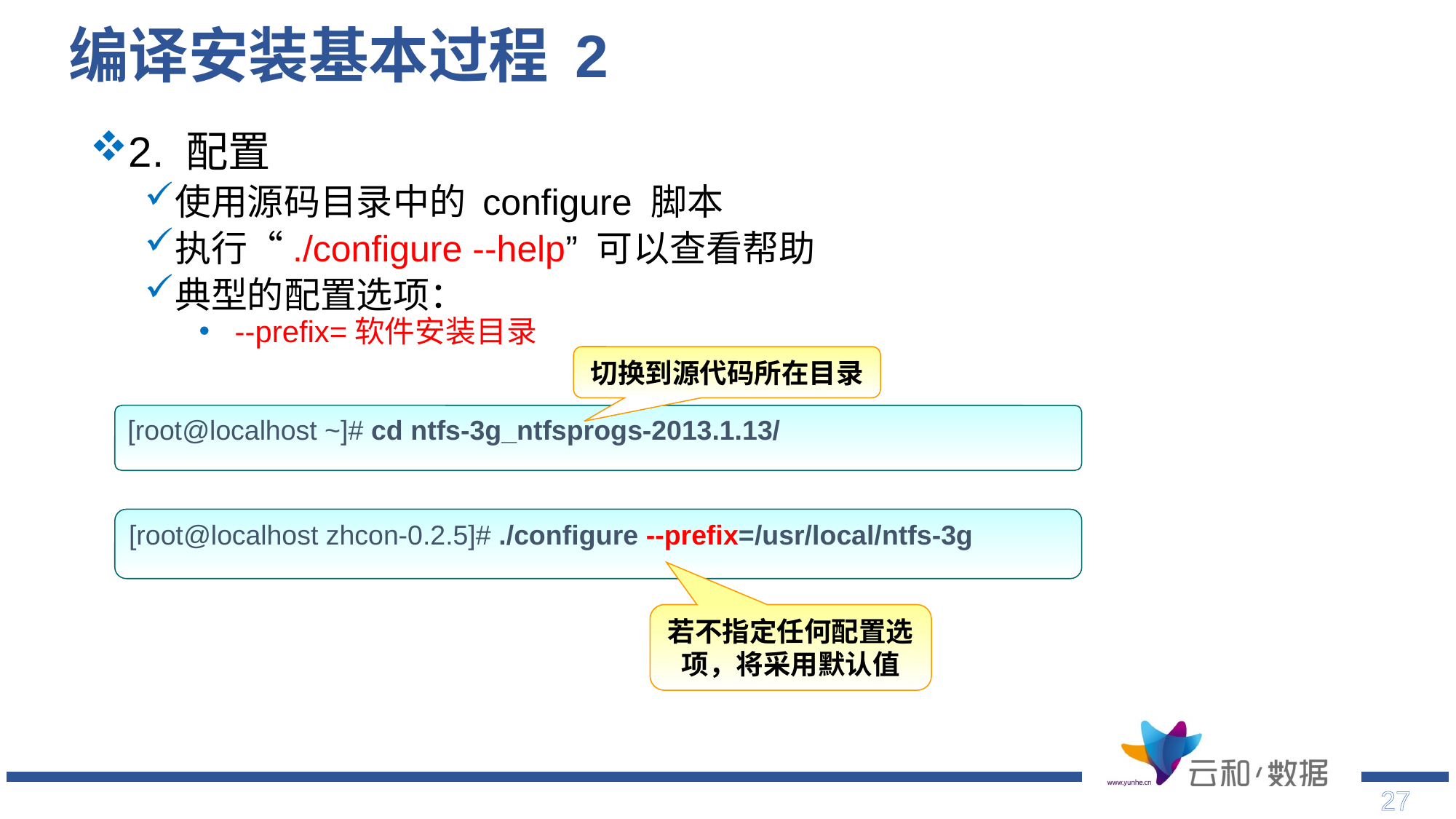

# 编译安装基本过程 2
2. 配置
使用源码目录中的 configure 脚本
执行“./configure --help” 可以查看帮助
典型的配置选项：
 --prefix=软件安装目录

切换到源代码所在目录
[root@localhost ~]# cd ntfs-3g_ntfsprogs-2013.1.13/

[root@localhost zhcon-0.2.5]# ./configure --prefix=/usr/local/ntfs-3g
若不指定任何配置选项，将采用默认值